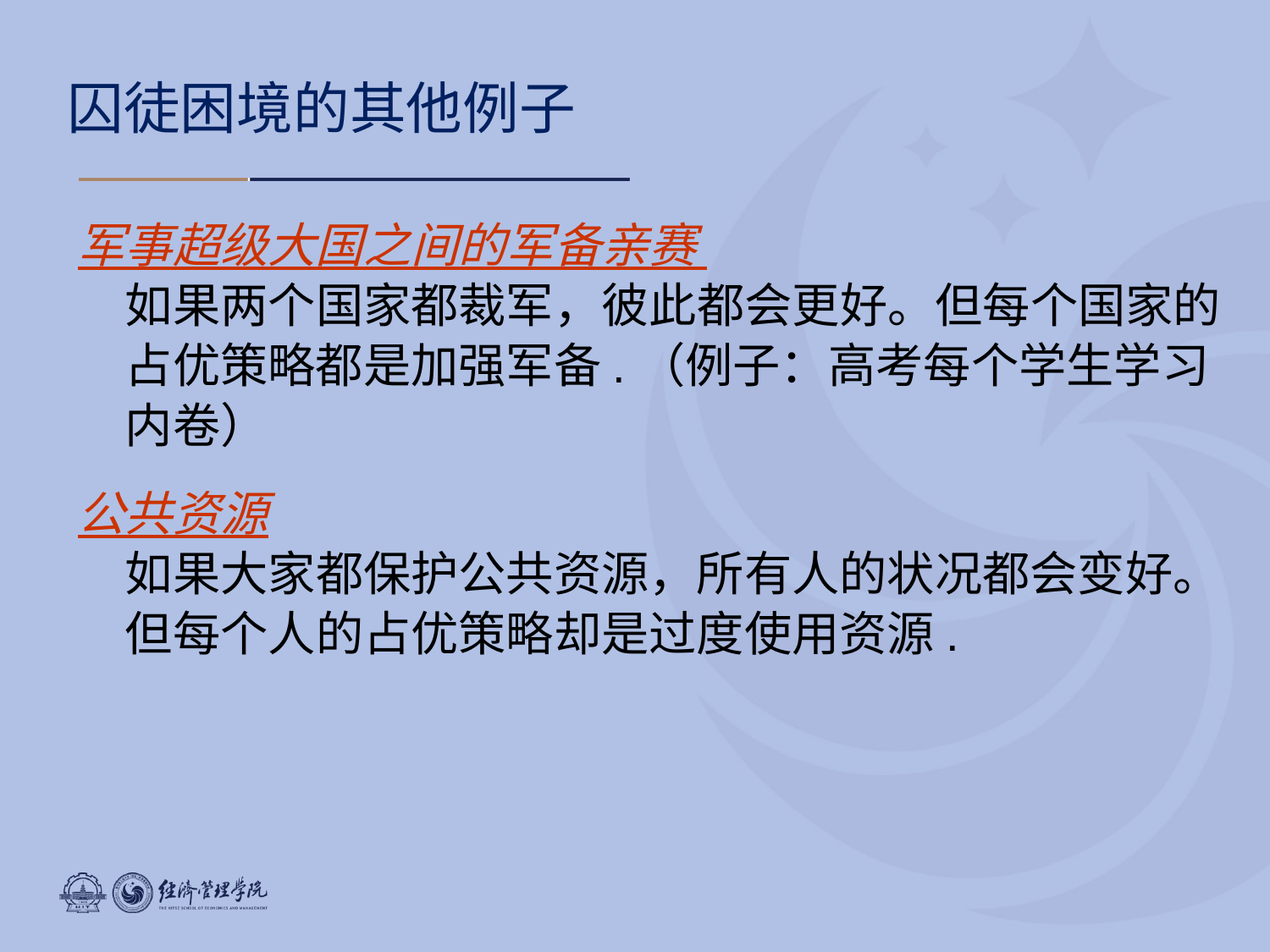

囚徒困境的其他例子
军事超级大国之间的军备亲赛
如果两个国家都裁军，彼此都会更好。但每个国家的占优策略都是加强军备.（例子：高考每个学生学习内卷）
公共资源
如果大家都保护公共资源，所有人的状况都会变好。但每个人的占优策略却是过度使用资源.